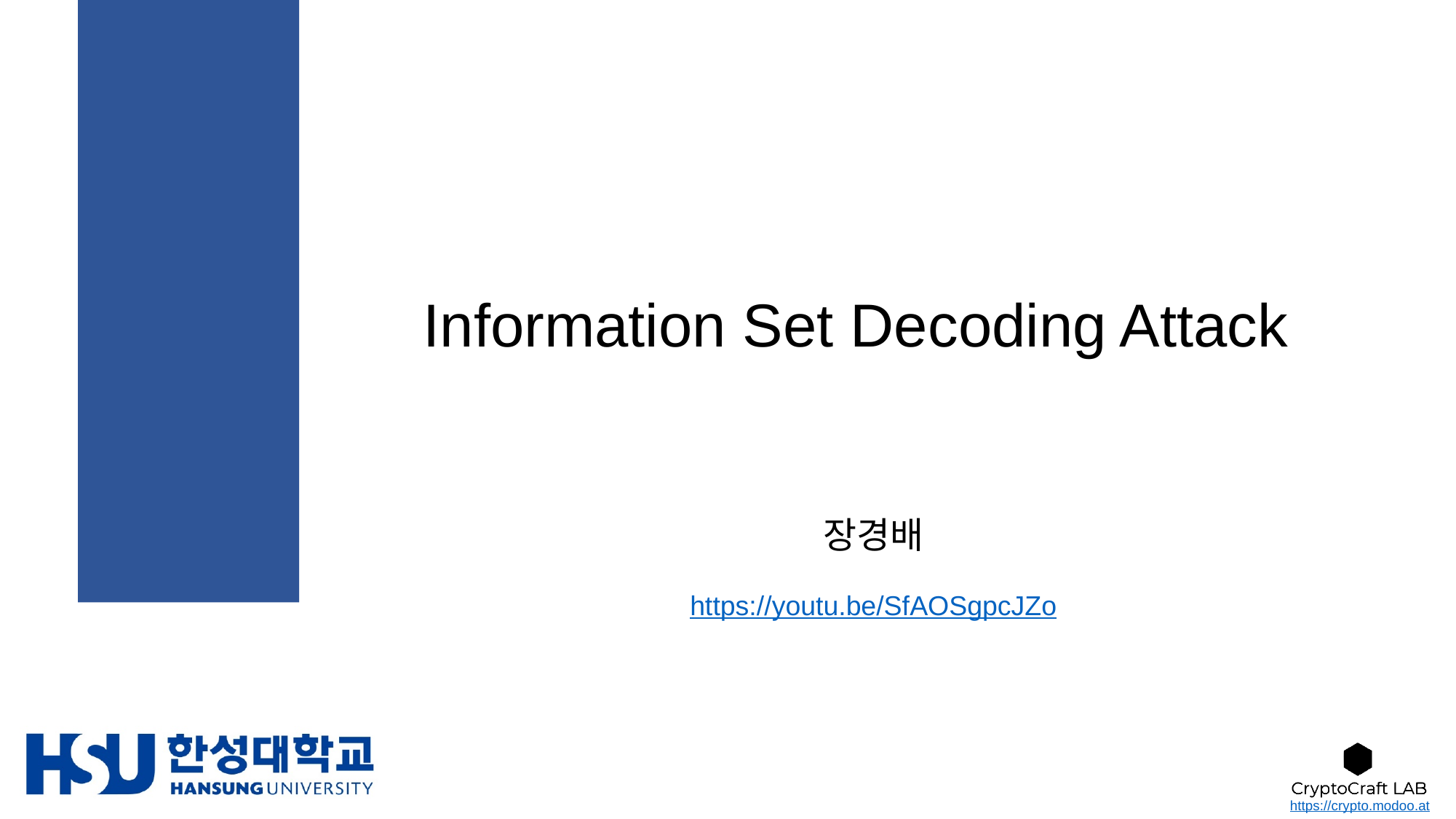

# Information Set Decoding Attack

장경배

https://youtu.be/SfAOSgpcJZo